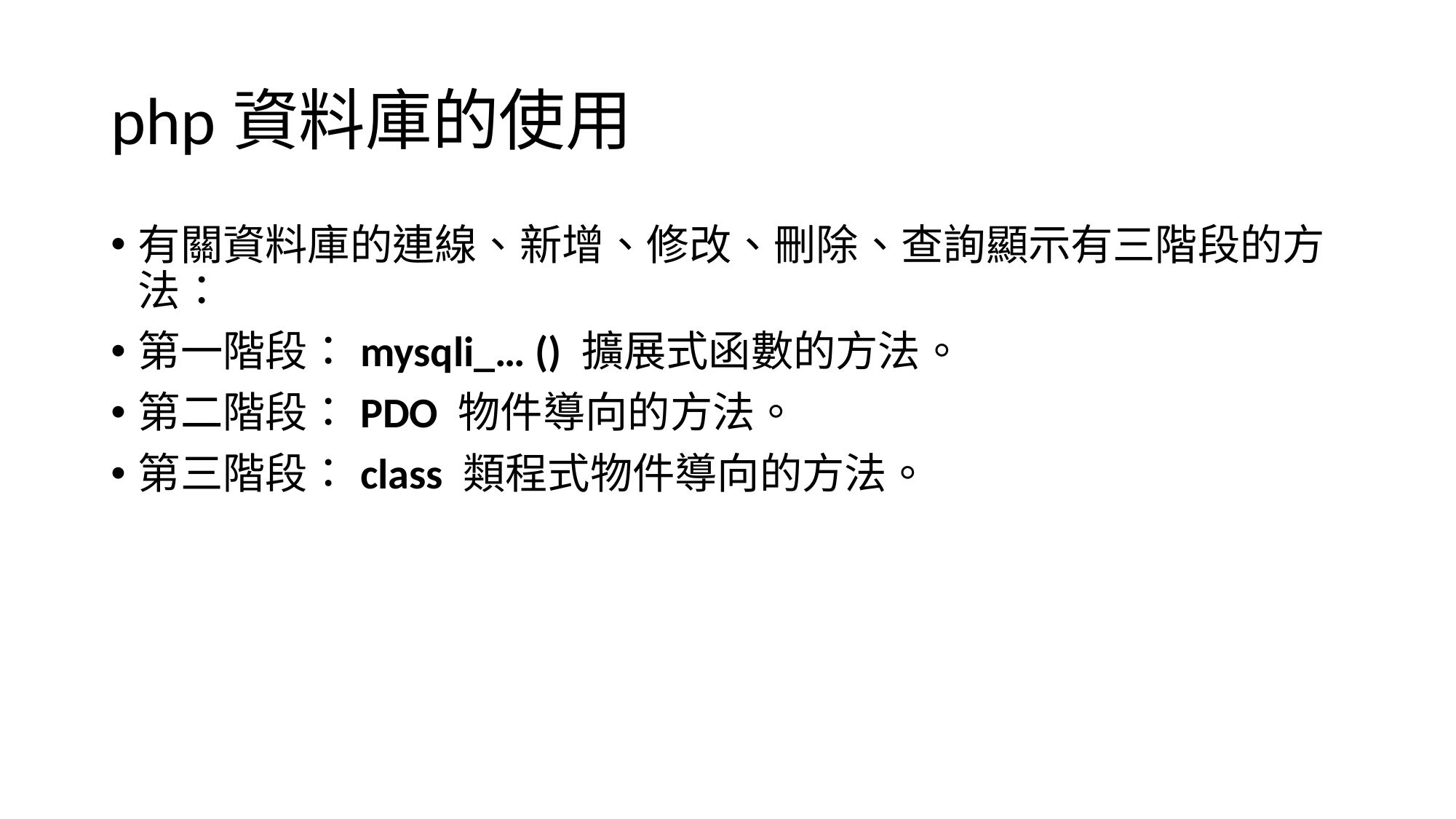

# php資料庫的使用
有關資料庫的連線、新增、修改、刪除、查詢顯示有三階段的方法：
第一階段：mysqli_… () 擴展式函數的方法。
第二階段：PDO 物件導向的方法。
第三階段：class 類程式物件導向的方法。